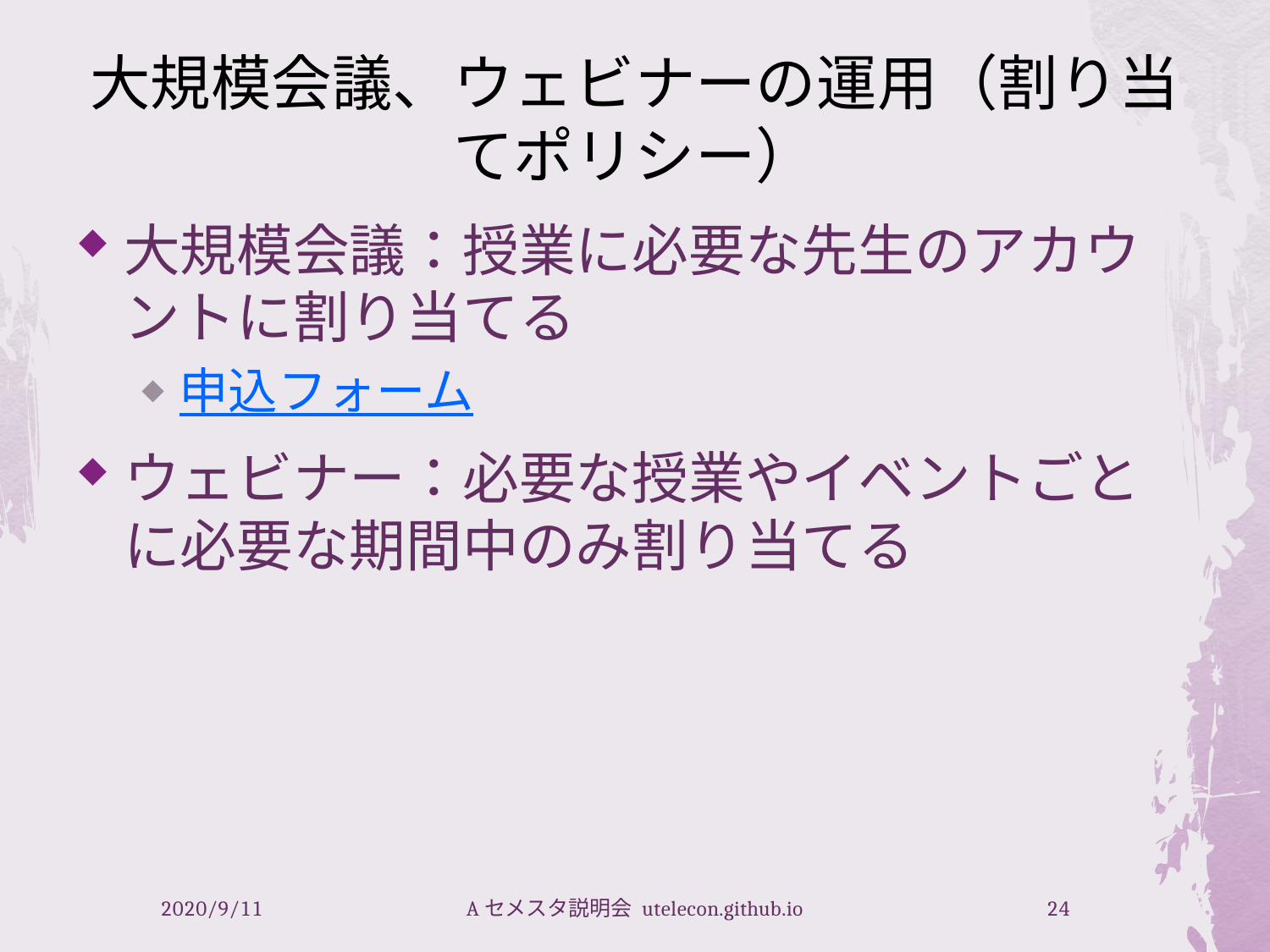

# 大規模会議、ウェビナーの運用（割り当てポリシー）
大規模会議：授業に必要な先生のアカウントに割り当てる
申込フォーム
ウェビナー：必要な授業やイベントごとに必要な期間中のみ割り当てる
2020/9/11
Aセメスタ説明会 utelecon.github.io
24